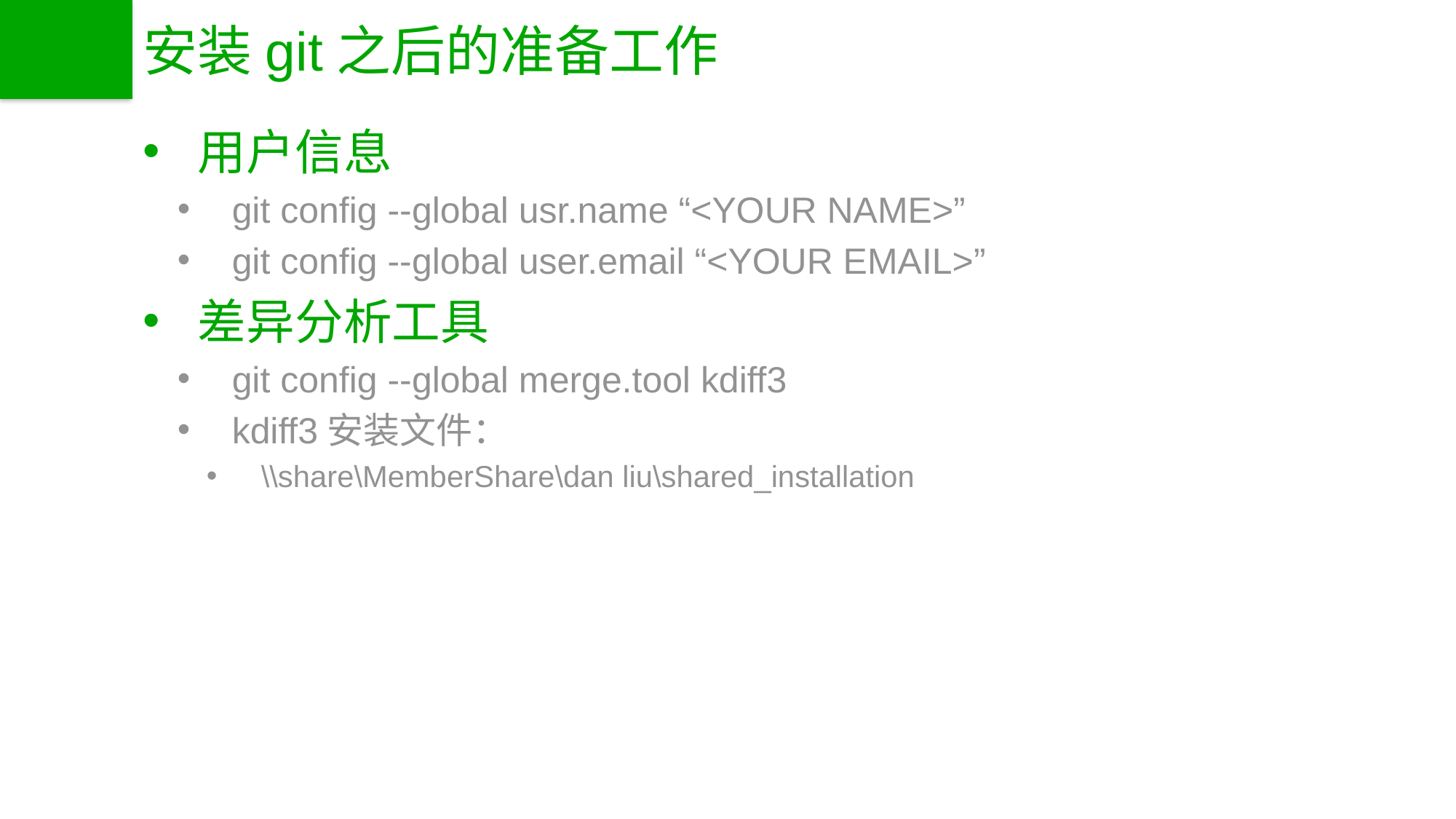

# 安装git之后的准备工作
用户信息
git config --global usr.name “<YOUR NAME>”
git config --global user.email “<YOUR EMAIL>”
差异分析工具
git config --global merge.tool kdiff3
kdiff3安装文件：
\\share\MemberShare\dan liu\shared_installation